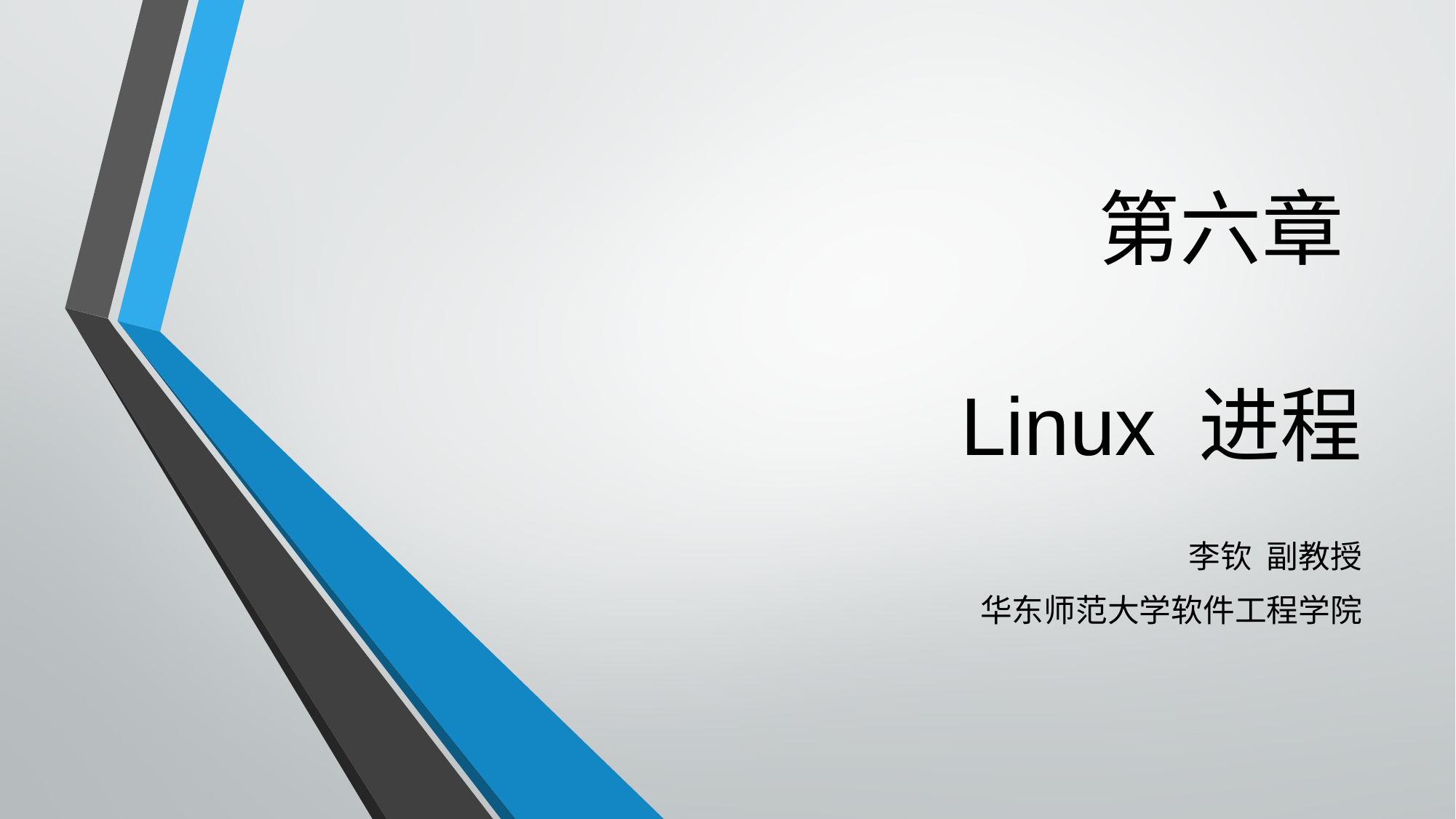

# 第六章 Linux 进程

李钦  副教授
华东师范大学软件工程学院